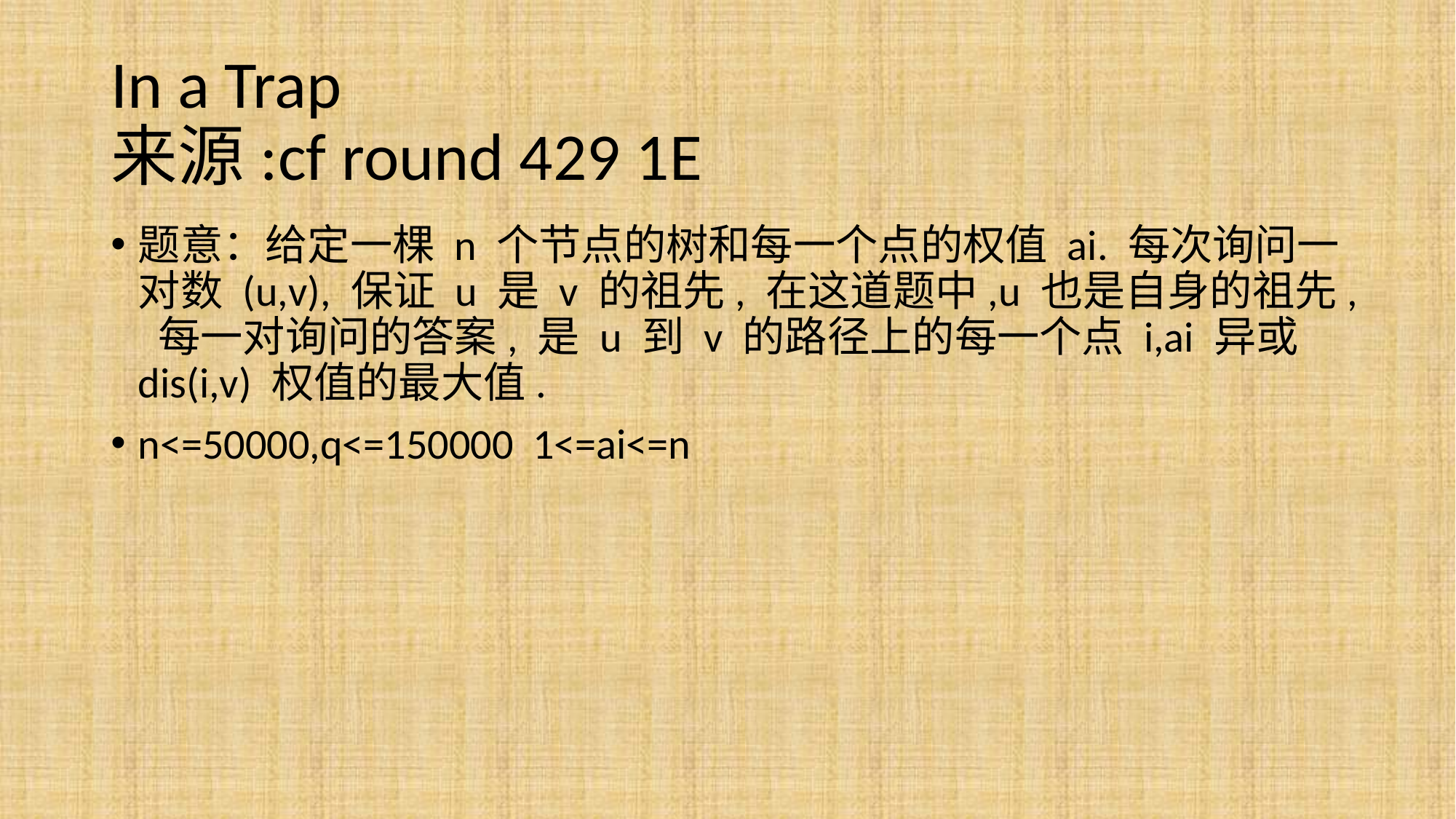

# In a Trap 来源:cf round 429 1E
题意：给定一棵 n 个节点的树和每一个点的权值 ai. 每次询问一对数 (u,v), 保证 u 是 v 的祖先, 在这道题中,u 也是自身的祖先, 每一对询问的答案, 是 u 到 v 的路径上的每一个点 i,ai 异或 dis(i,v) 权值的最大值.
n<=50000,q<=150000  1<=ai<=n